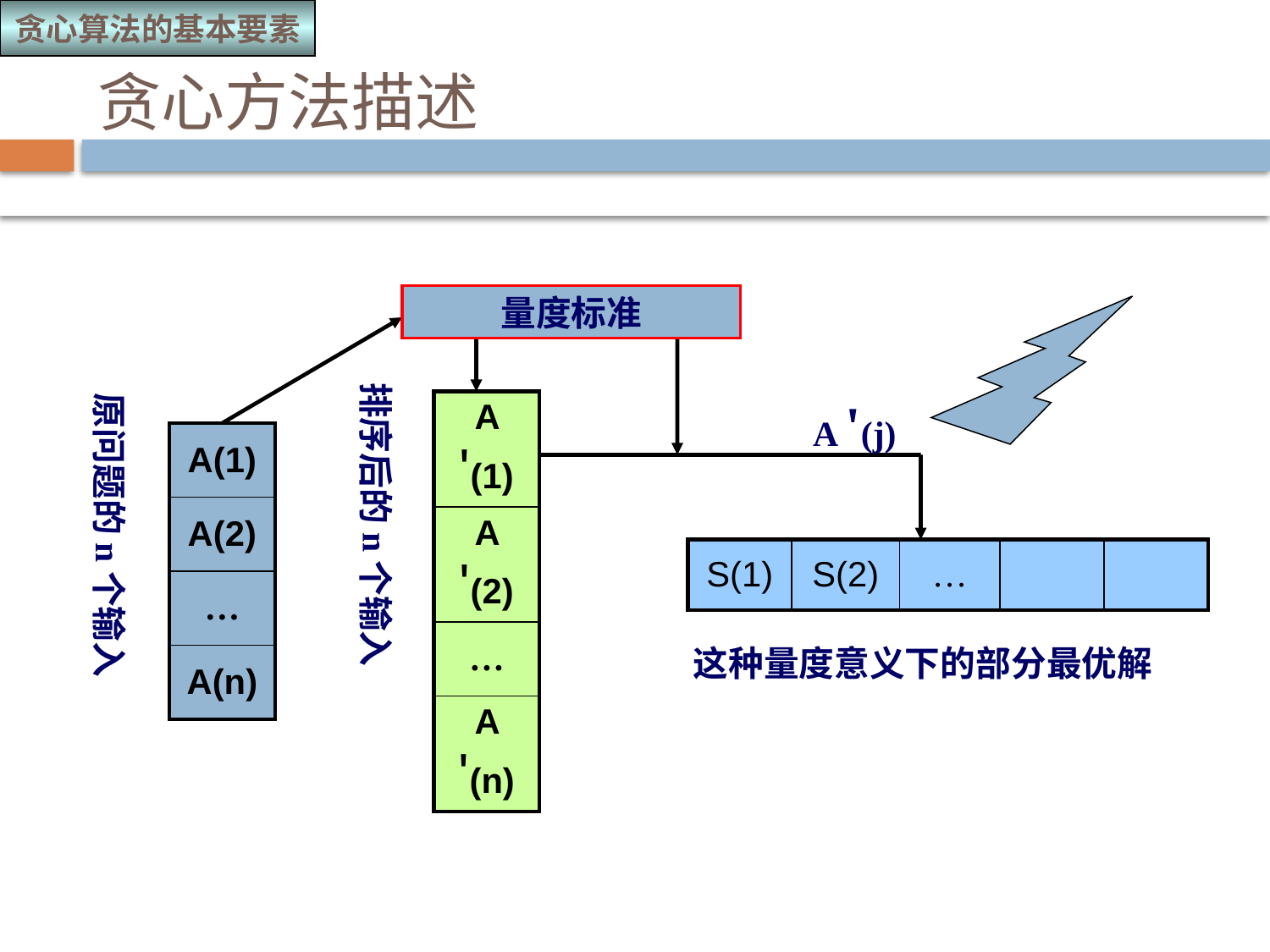

贪心算法的基本要素
# 贪心方法描述
量度标准

排序后的n个输入
原问题的n个输入
A '(j)
| A '(1) |
| --- |
| A '(2) |
| … |
| A '(n) |
| A(1) |
| --- |
| A(2) |
| … |
| A(n) |

| S(1) | S(2) | … |  |  |
| --- | --- | --- | --- | --- |
这种量度意义下的部分最优解